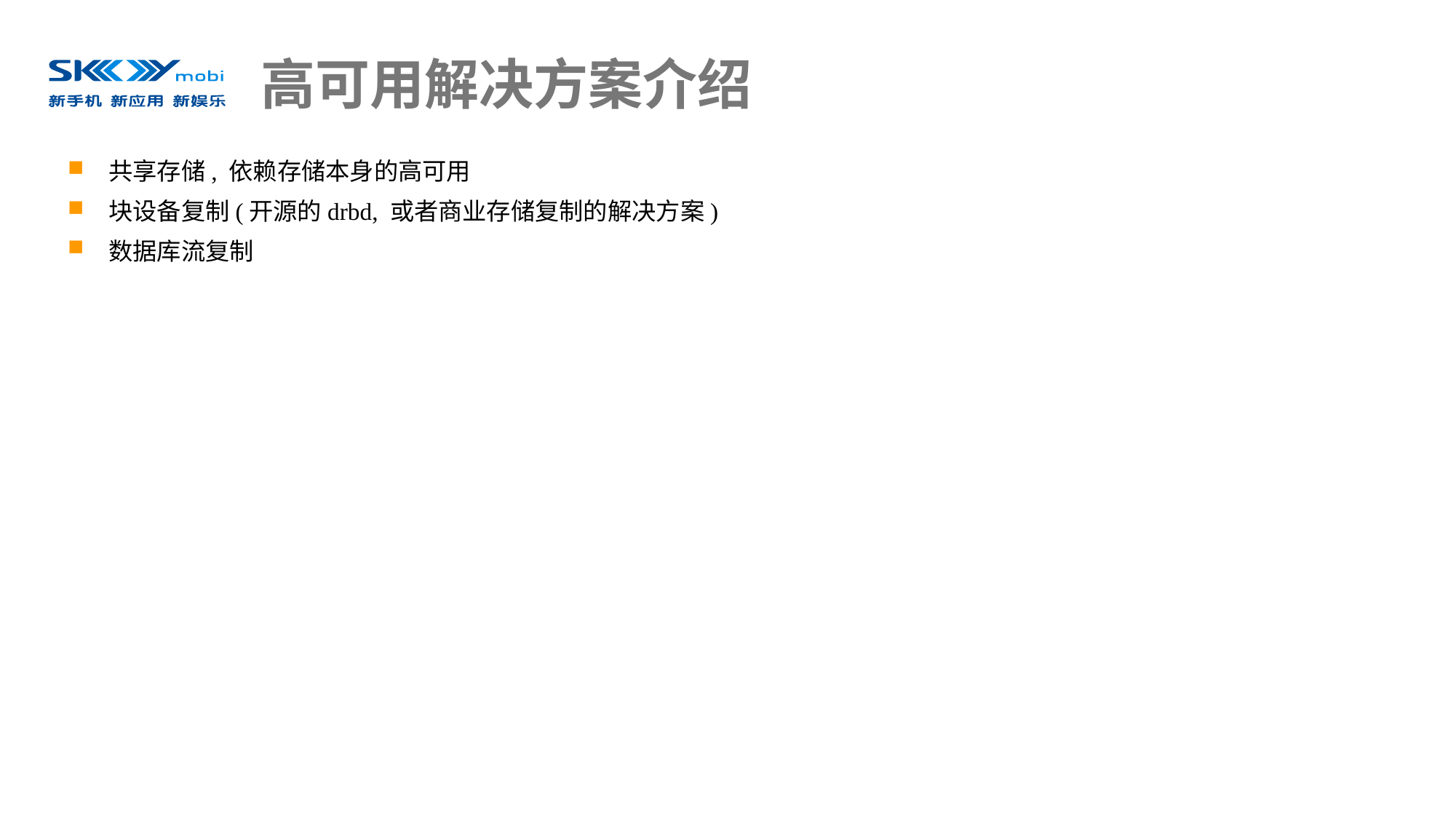

# 高可用解决方案介绍
共享存储, 依赖存储本身的高可用
块设备复制(开源的drbd, 或者商业存储复制的解决方案)
数据库流复制